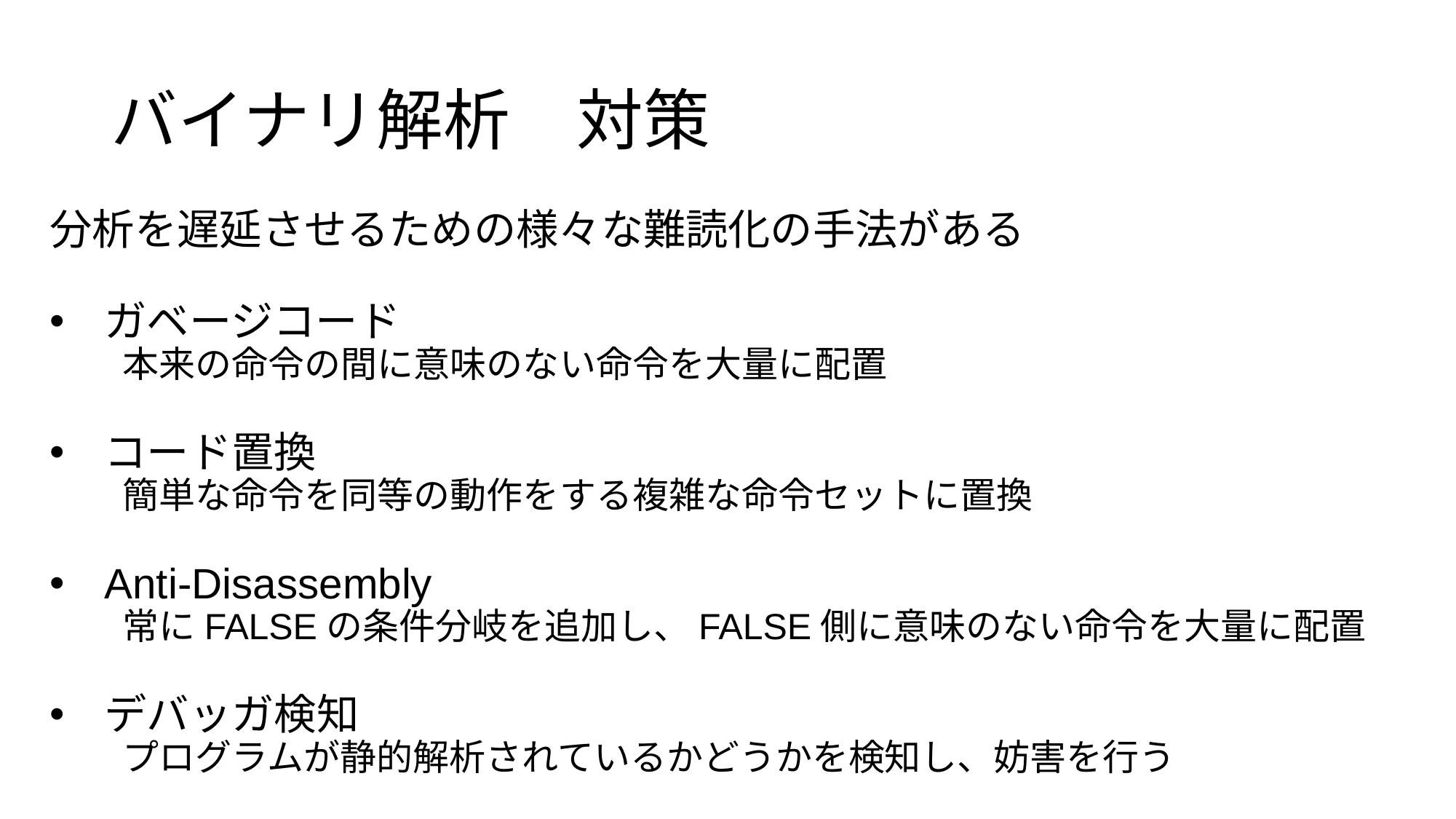

# バイナリ解析　対策
分析を遅延させるための様々な難読化の手法がある

ガベージコード
　　本来の命令の間に意味のない命令を大量に配置

コード置換
　　簡単な命令を同等の動作をする複雑な命令セットに置換

Anti-Disassembly
　　常にFALSEの条件分岐を追加し、FALSE側に意味のない命令を大量に配置

デバッガ検知
　　プログラムが静的解析されているかどうかを検知し、妨害を行う